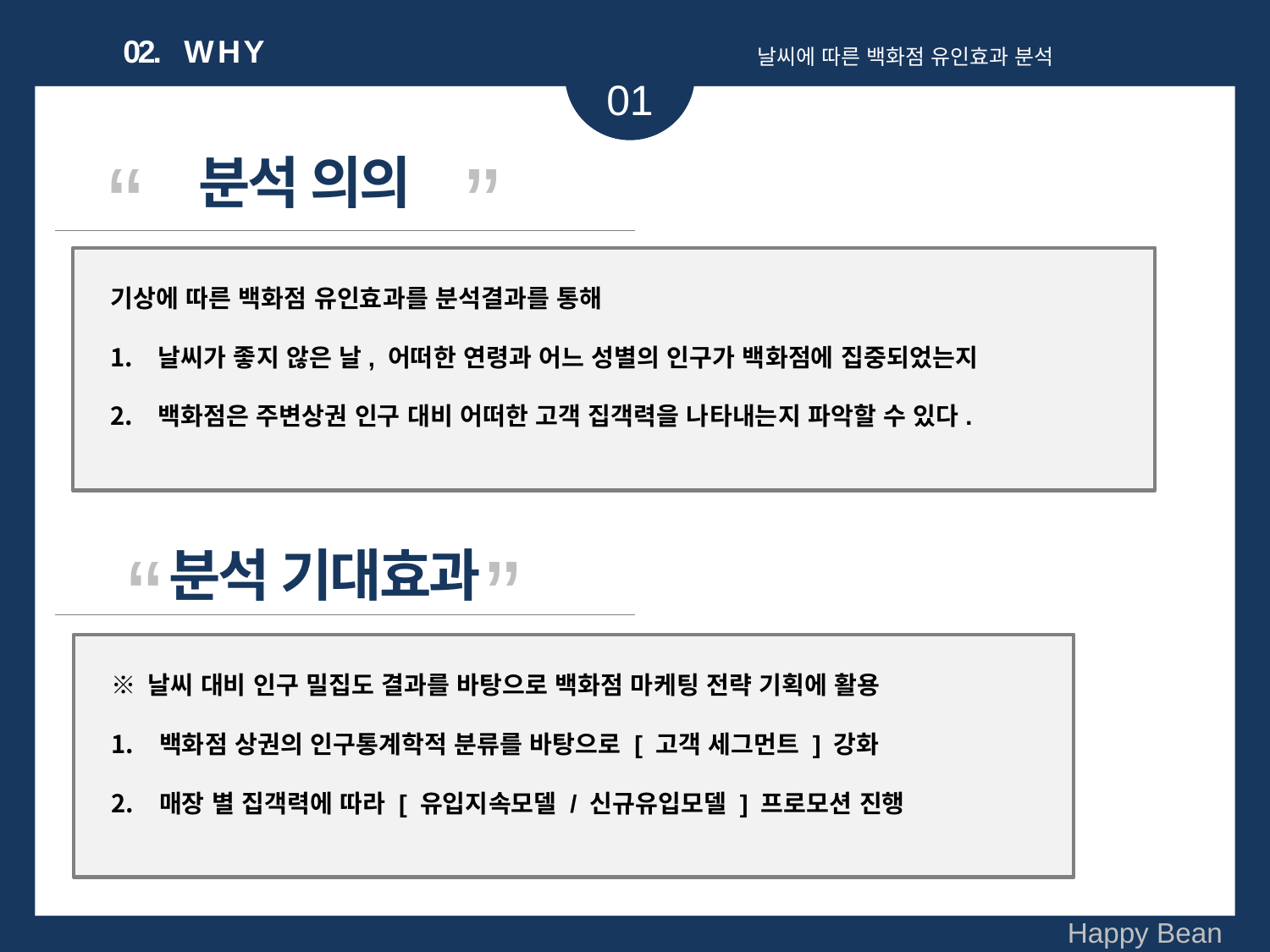

02.    W H Y
날씨에 따른 백화점 유인효과 분석
01

“           ”
분석 의의

기상에 따른 백화점 유인효과를 분석결과를 통해

날씨가 좋지 않은 날, 어떠한 연령과 어느 성별의 인구가 백화점에 집중되었는지

백화점은 주변상권 인구 대비 어떠한 고객 집객력을 나타내는지 파악할 수 있다.
“           ”
분석 기대효과

※ 날씨 대비 인구 밀집도 결과를 바탕으로 백화점 마케팅 전략 기획에 활용

백화점 상권의 인구통계학적 분류를 바탕으로 [ 고객 세그먼트 ] 강화

매장 별 집객력에 따라 [ 유입지속모델 / 신규유입모델 ] 프로모션 진행

Happy Bean